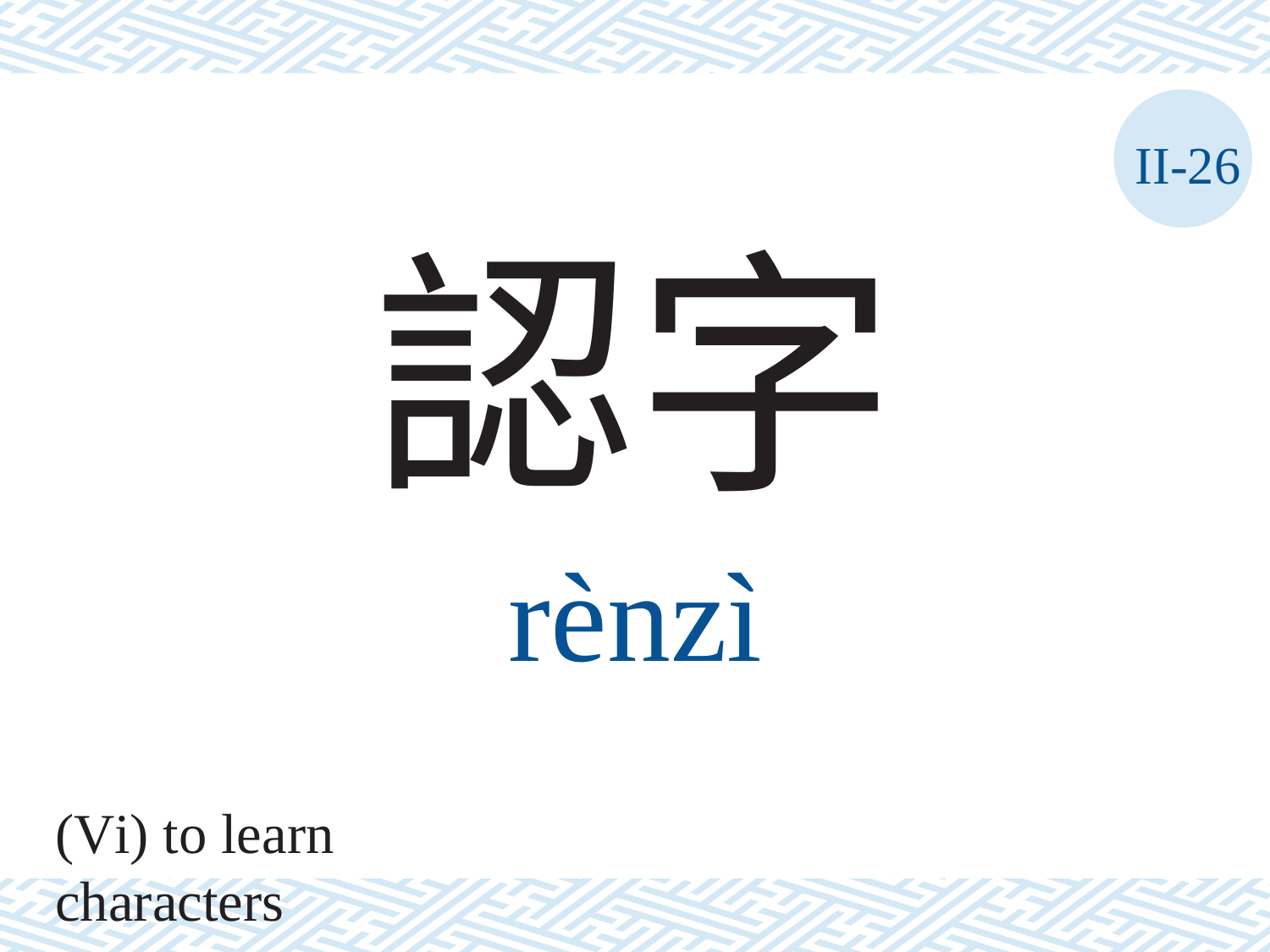

II-26
認字
rènzì
(Vi) to learn characters